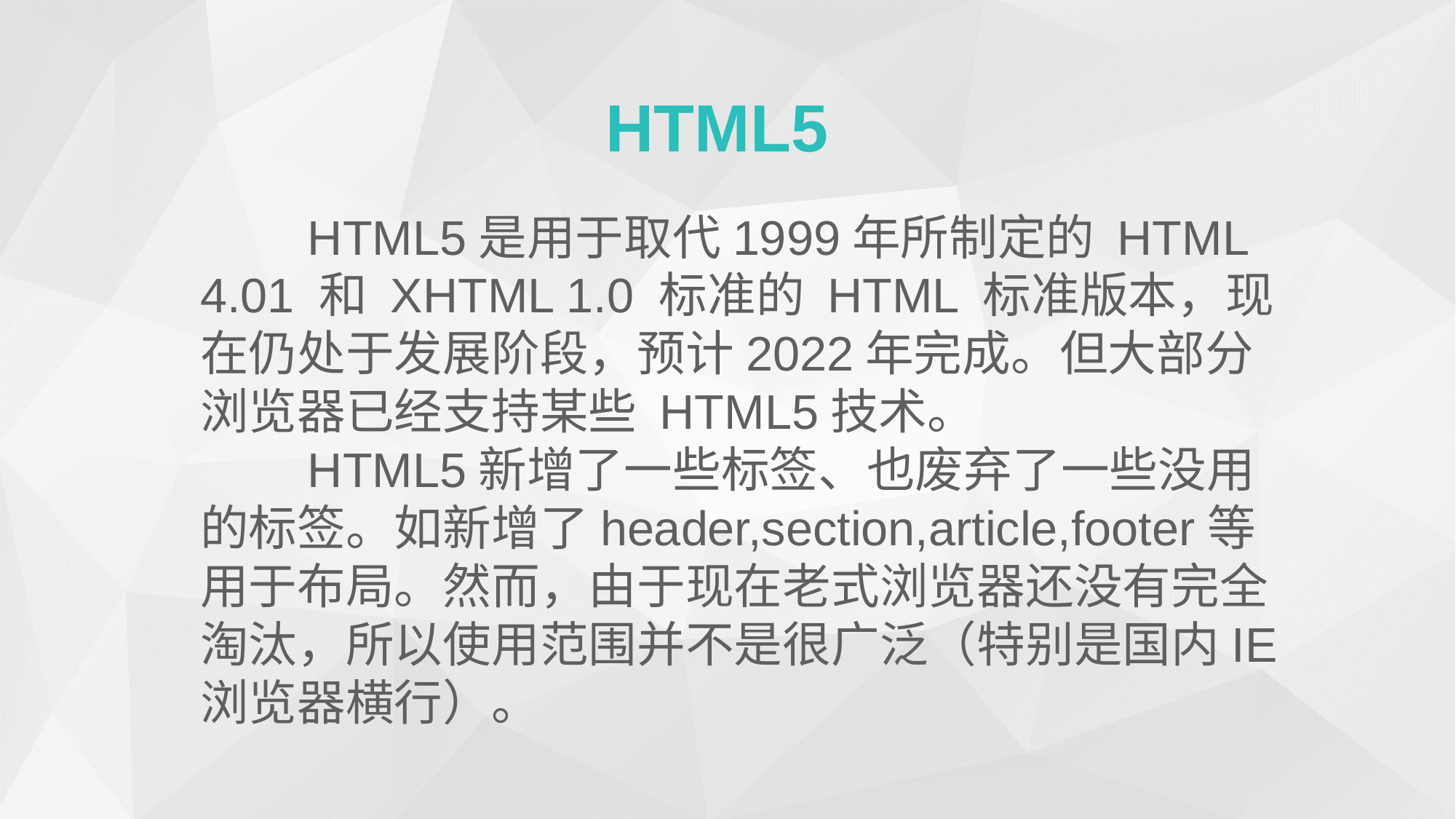

HTML5

        HTML5是用于取代1999年所制定的 HTML 4.01 和 XHTML 1.0 标准的 HTML 标准版本，现在仍处于发展阶段，预计2022年完成。但大部分浏览器已经支持某些 HTML5技术。
        HTML5新增了一些标签、也废弃了一些没用的标签。如新增了header,section,article,footer等用于布局。然而，由于现在老式浏览器还没有完全淘汰，所以使用范围并不是很广泛（特别是国内IE浏览器横行）。